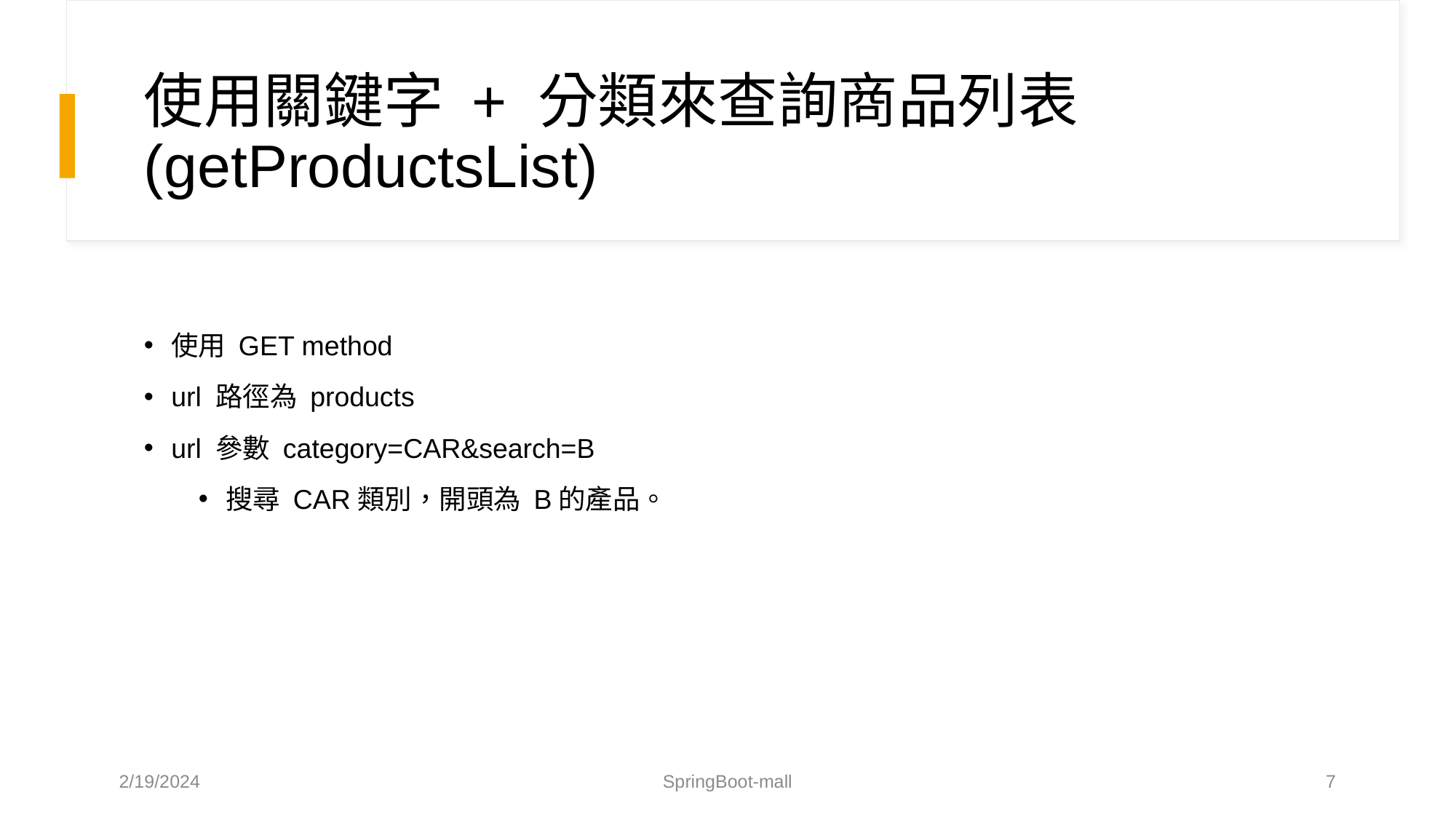

# 使用關鍵字 + 分類來查詢商品列表 (getProductsList)
使用 GET method
url 路徑為 products
url 參數 category=CAR&search=B
搜尋 CAR類別，開頭為 B的產品。

2/19/2024
SpringBoot-mall
7